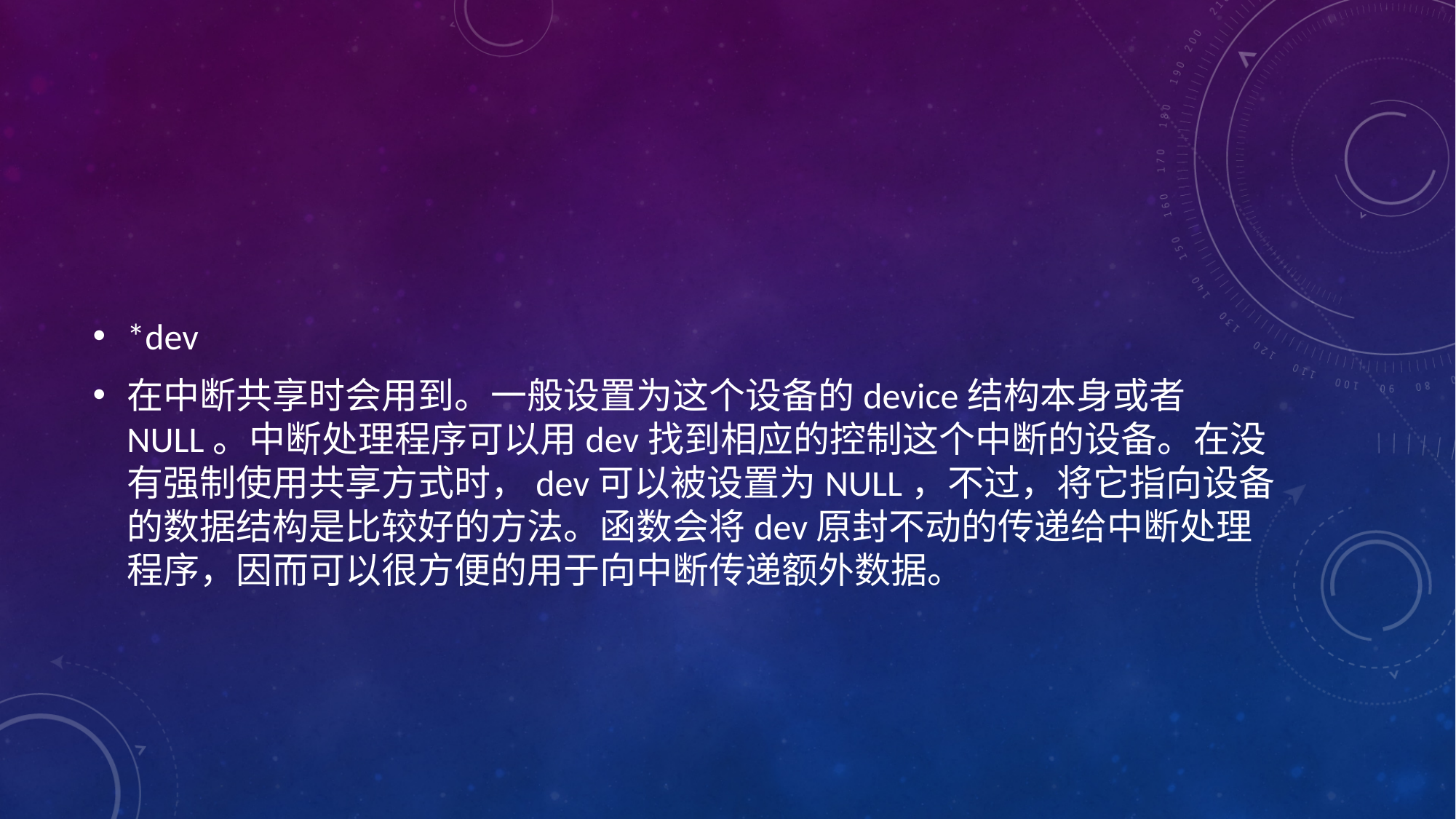

#
*dev
在中断共享时会用到。一般设置为这个设备的device结构本身或者NULL。中断处理程序可以用dev找到相应的控制这个中断的设备。在没有强制使用共享方式时，dev可以被设置为NULL，不过，将它指向设备的数据结构是比较好的方法。函数会将dev原封不动的传递给中断处理程序，因而可以很方便的用于向中断传递额外数据。